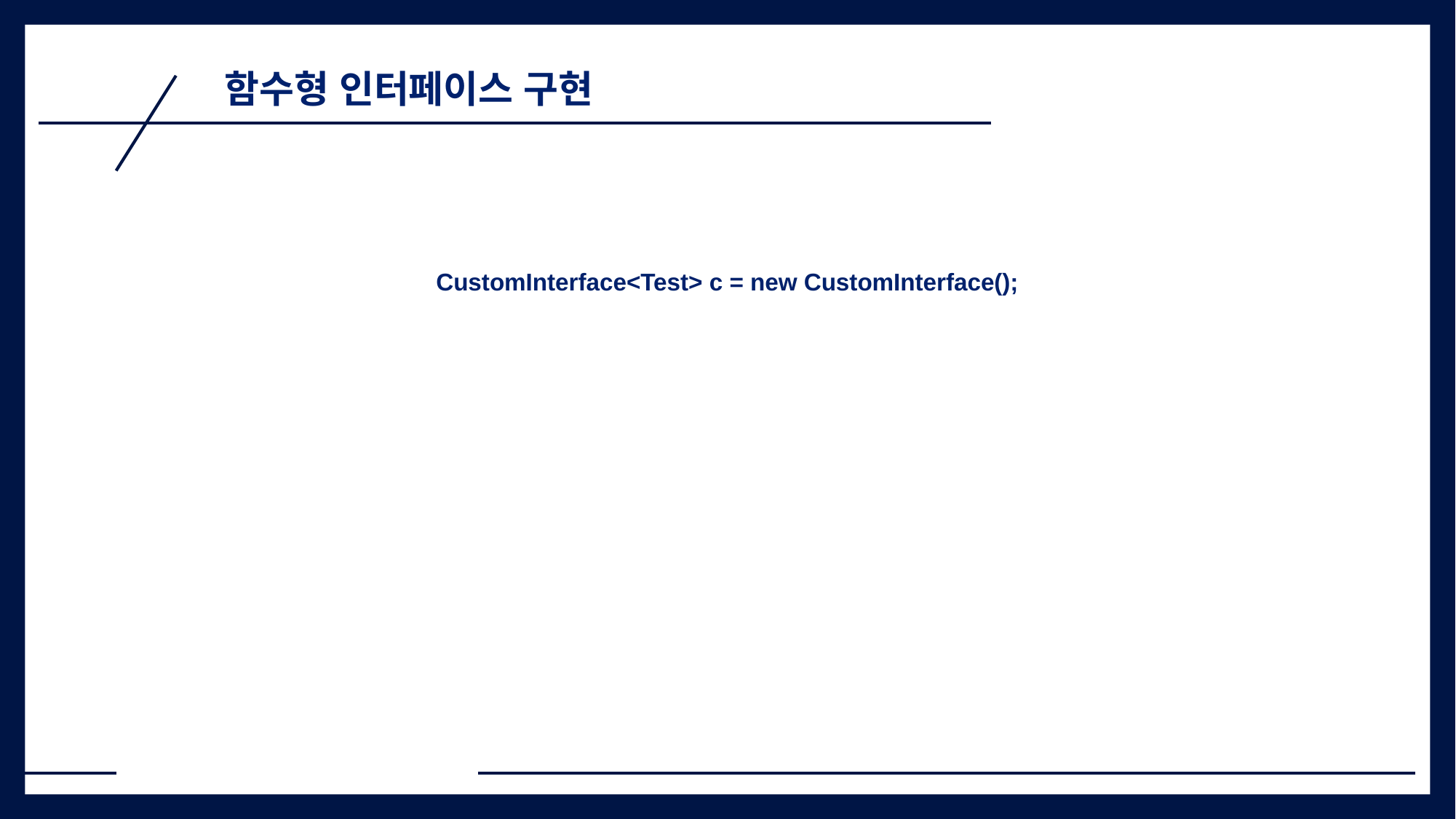

1
함수형 인터페이스 구현
CustomInterface<Test> c = new CustomInterface();